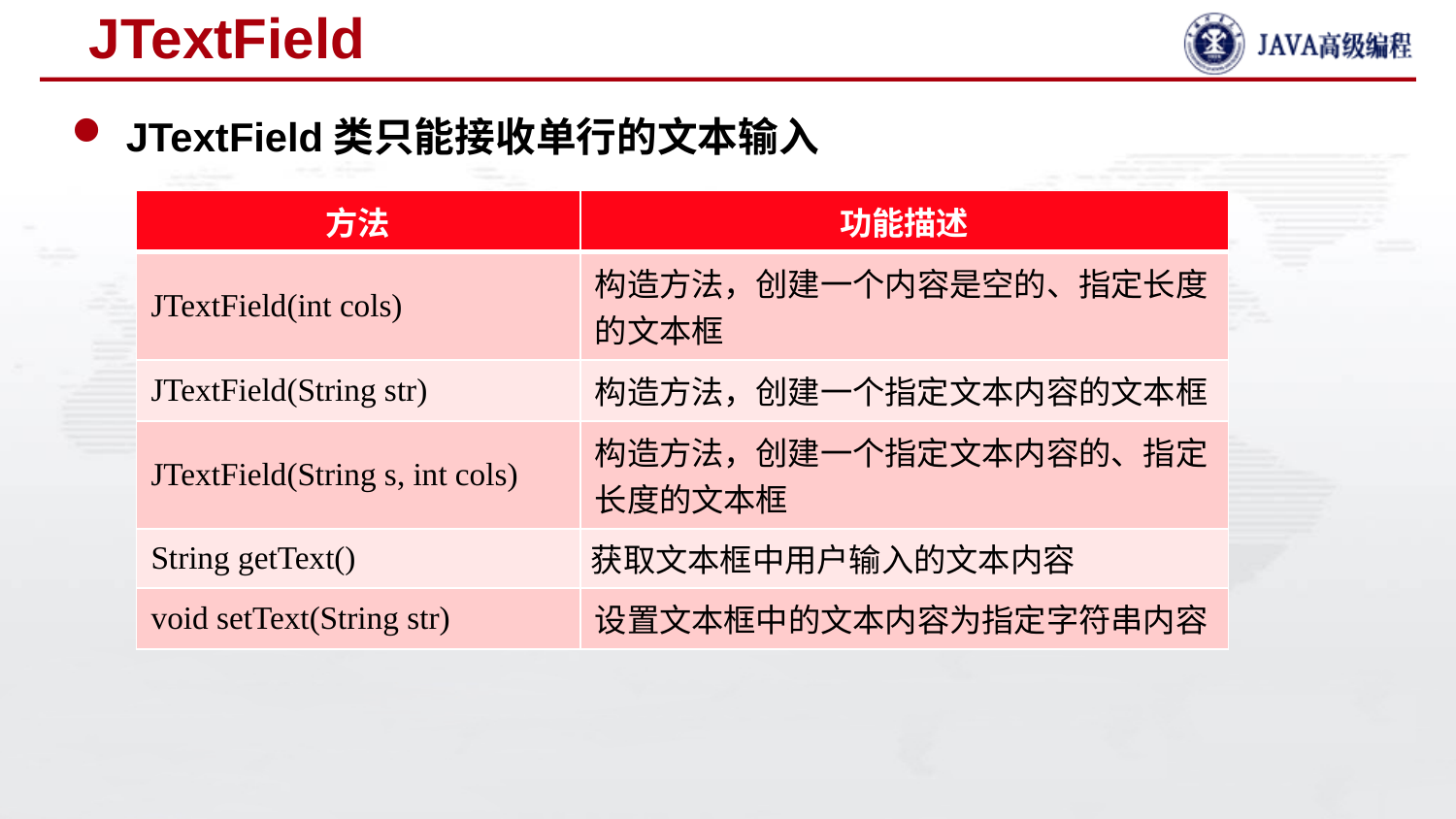

# JTextField
JTextField类只能接收单行的文本输入
| 方法 | 功能描述 |
| --- | --- |
| JTextField(int cols) | 构造方法，创建一个内容是空的、指定长度的文本框 |
| JTextField(String str) | 构造方法，创建一个指定文本内容的文本框 |
| JTextField(String s, int cols) | 构造方法，创建一个指定文本内容的、指定长度的文本框 |
| String getText() | 获取文本框中用户输入的文本内容 |
| void setText(String str) | 设置文本框中的文本内容为指定字符串内容 |